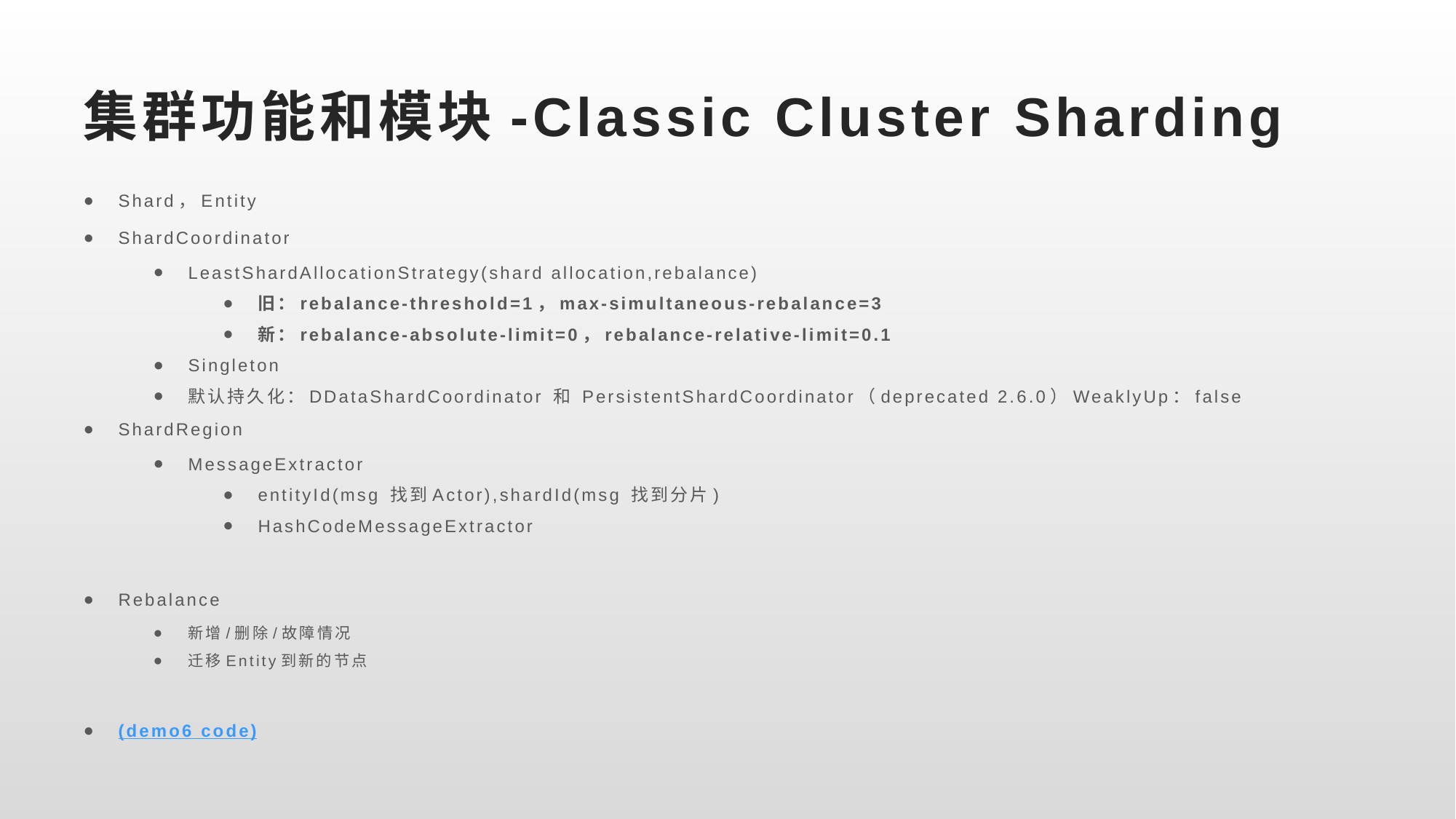

# 集群功能和模块-Classic Cluster Sharding
Shard，Entity
ShardCoordinator
LeastShardAllocationStrategy(shard allocation,rebalance)
旧：rebalance-threshold=1，max-simultaneous-rebalance=3
新：rebalance-absolute-limit=0，rebalance-relative-limit=0.1
Singleton
默认持久化：DDataShardCoordinator 和 PersistentShardCoordinator（deprecated 2.6.0）WeaklyUp：false
ShardRegion
MessageExtractor
entityId(msg 找到Actor),shardId(msg 找到分片)
HashCodeMessageExtractor

Rebalance
新增/删除/故障情况
迁移Entity到新的节点

(demo6 code)